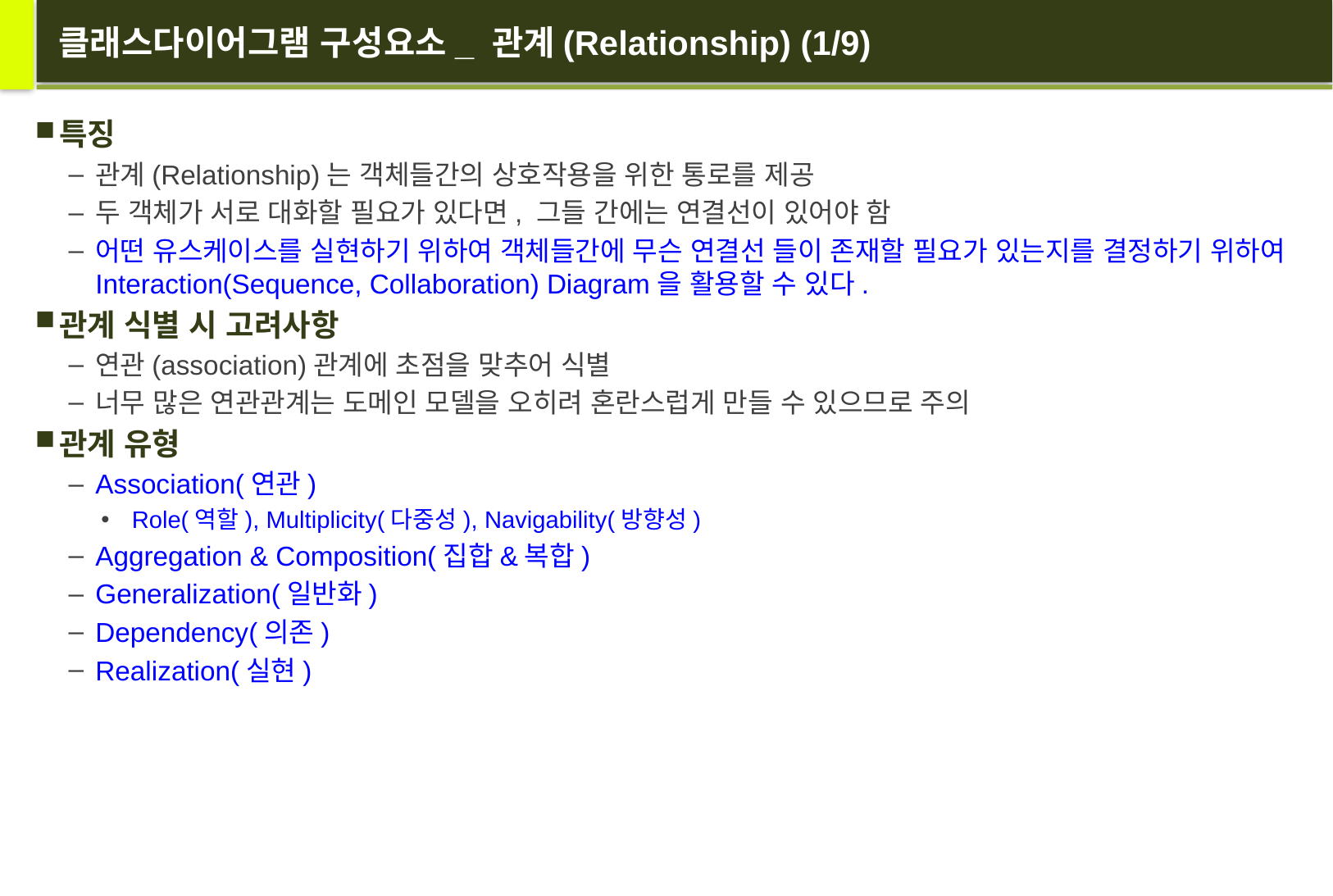

# 클래스다이어그램 구성요소_ 관계(Relationship) (1/9)
특징
관계(Relationship)는 객체들간의 상호작용을 위한 통로를 제공
두 객체가 서로 대화할 필요가 있다면, 그들 간에는 연결선이 있어야 함
어떤 유스케이스를 실현하기 위하여 객체들간에 무슨 연결선 들이 존재할 필요가 있는지를 결정하기 위하여 Interaction(Sequence, Collaboration) Diagram을 활용할 수 있다.
관계 식별 시 고려사항
연관(association)관계에 초점을 맞추어 식별
너무 많은 연관관계는 도메인 모델을 오히려 혼란스럽게 만들 수 있으므로 주의
관계 유형
Association(연관)
Role(역할), Multiplicity(다중성), Navigability(방향성)
Aggregation & Composition(집합&복합)
Generalization(일반화)
Dependency(의존)
Realization(실현)